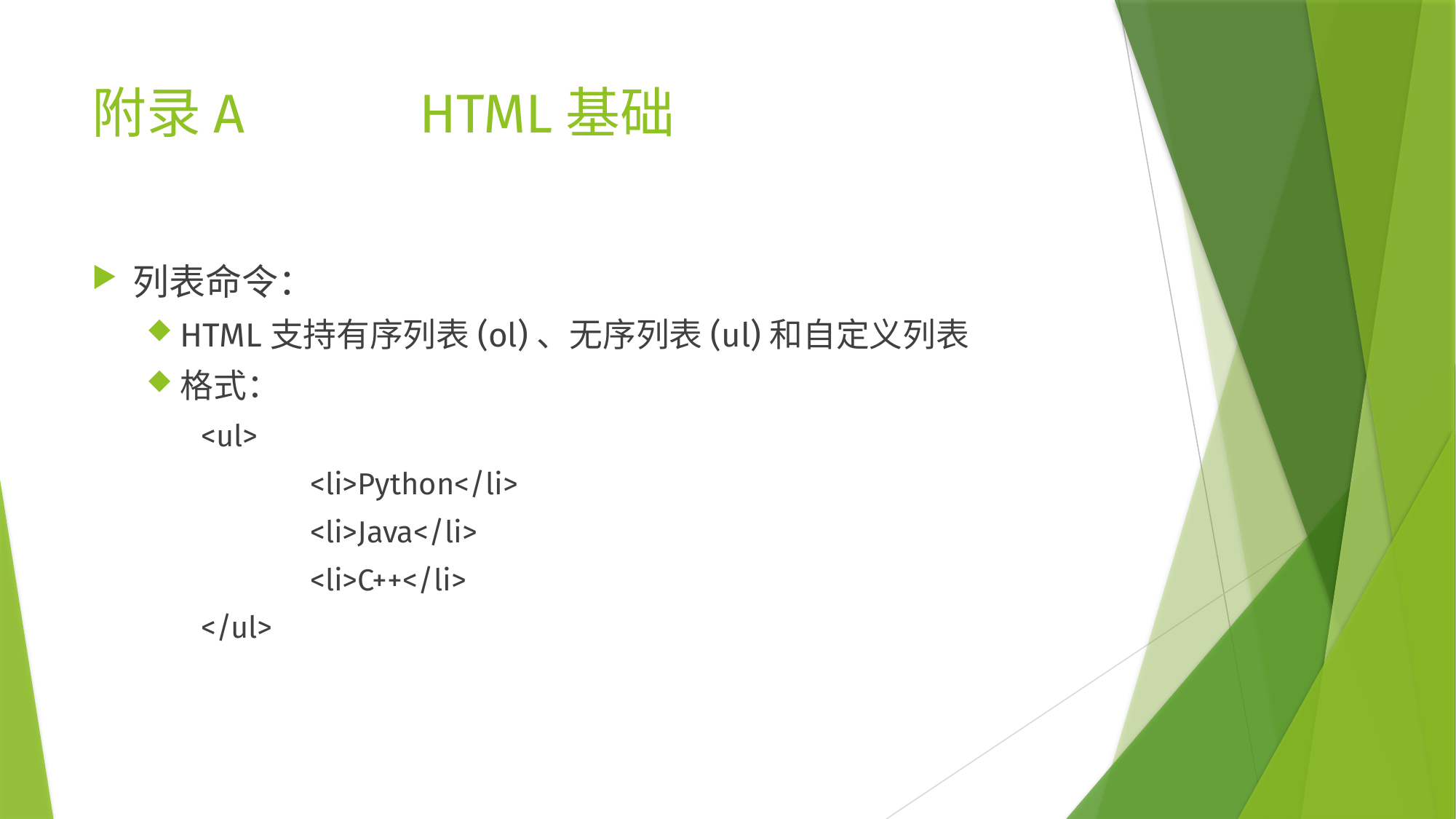

# 附录A		HTML基础
列表命令：
HTML支持有序列表(ol)、无序列表(ul)和自定义列表
格式：
<ul>
	<li>Python</li>
	<li>Java</li>
	<li>C++</li>
</ul>